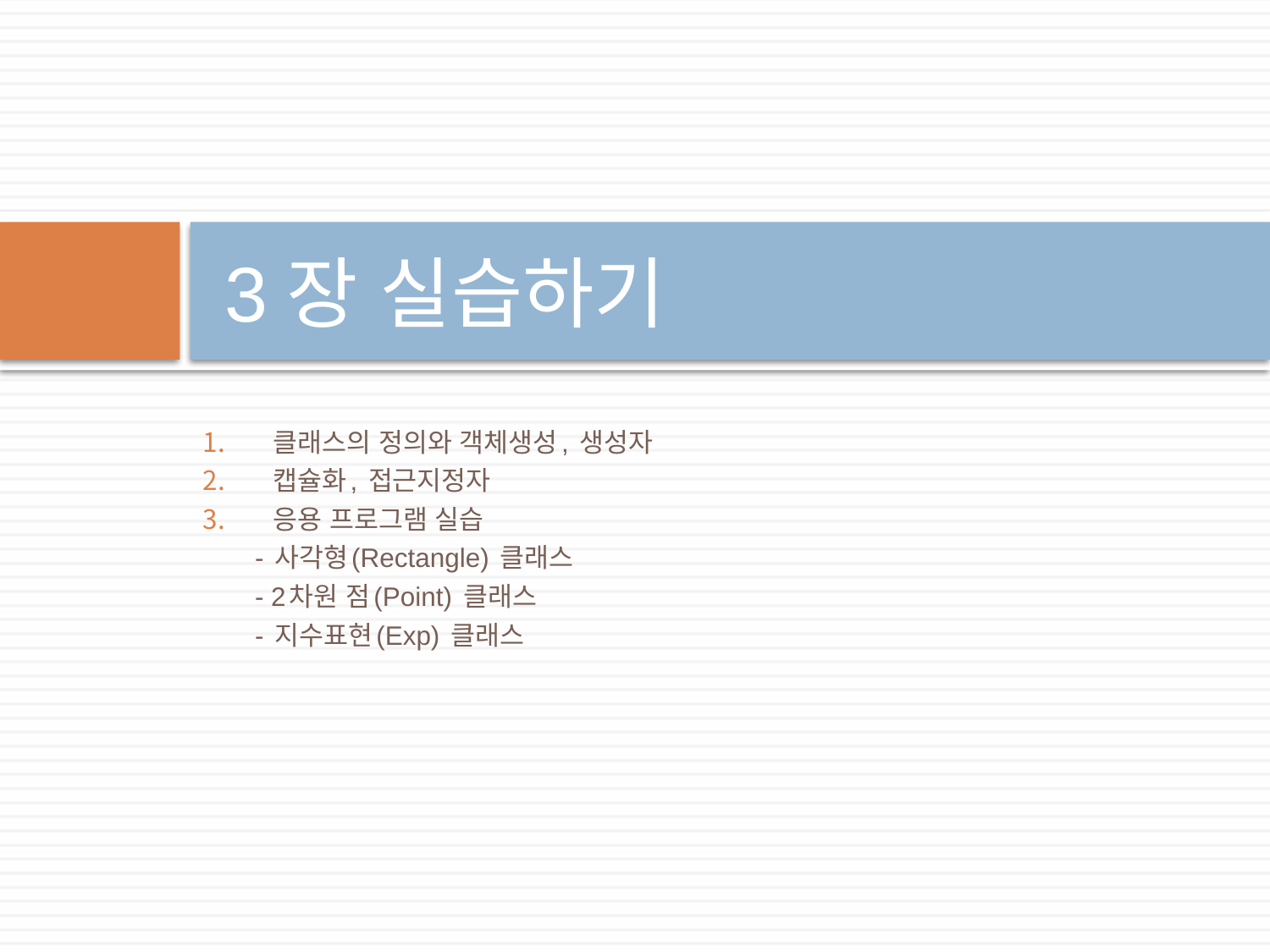

# 3장 실습하기

클래스의 정의와 객체생성, 생성자
캡슐화, 접근지정자
응용 프로그램 실습
       - 사각형(Rectangle) 클래스
       - 2차원 점(Point) 클래스
       - 지수표현(Exp) 클래스